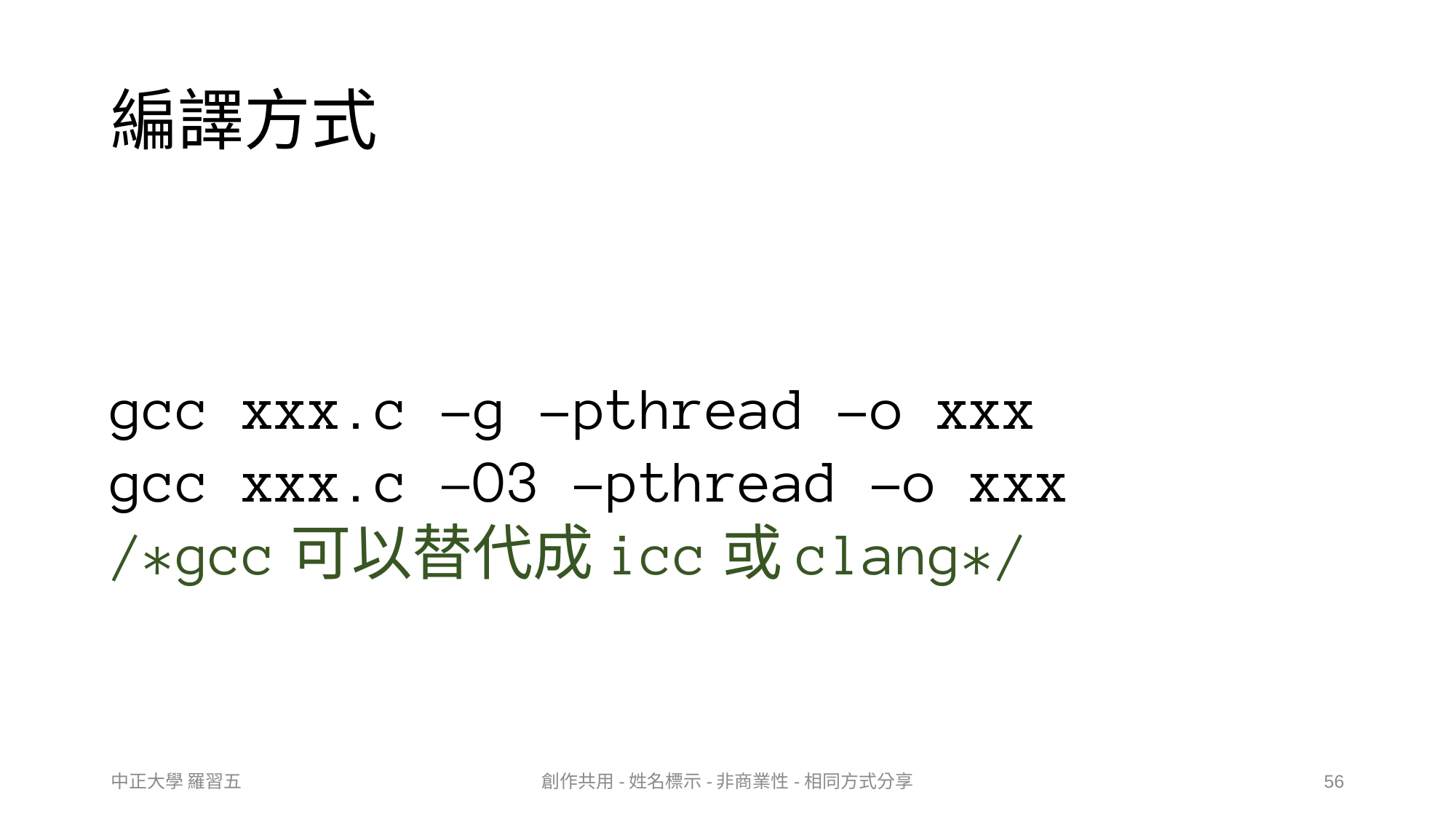

# 編譯方式
gcc xxx.c -g -pthread -o xxx
gcc xxx.c –O3 -pthread -o xxx
/*gcc可以替代成icc或clang*/
中正大學 羅習五
創作共用-姓名標示-非商業性-相同方式分享
56